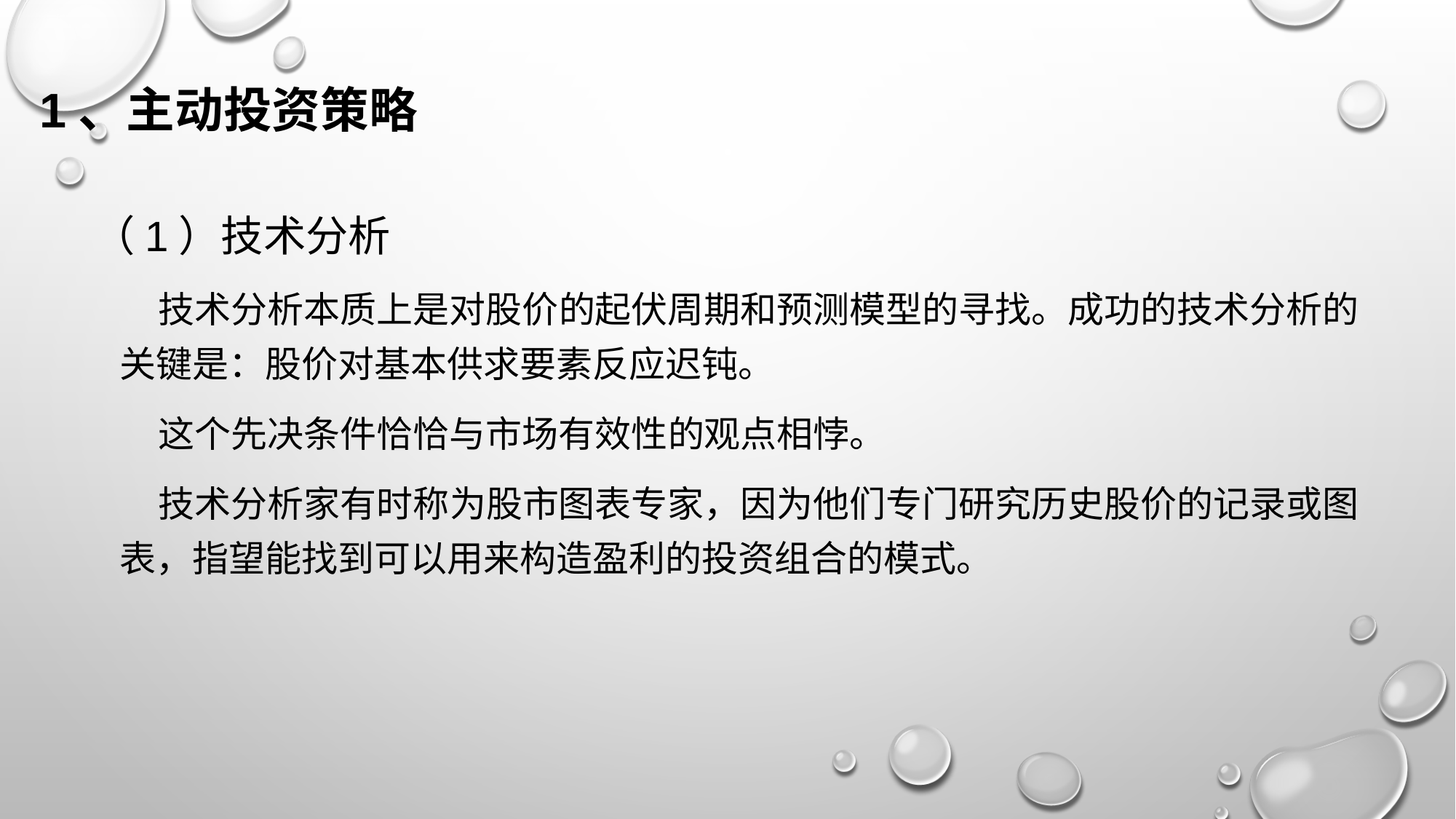

# 1、主动投资策略
（1）技术分析
       技术分析本质上是对股价的起伏周期和预测模型的寻找。成功的技术分析的关键是：股价对基本供求要素反应迟钝。
       这个先决条件恰恰与市场有效性的观点相悖。
       技术分析家有时称为股市图表专家，因为他们专门研究历史股价的记录或图表，指望能找到可以用来构造盈利的投资组合的模式。